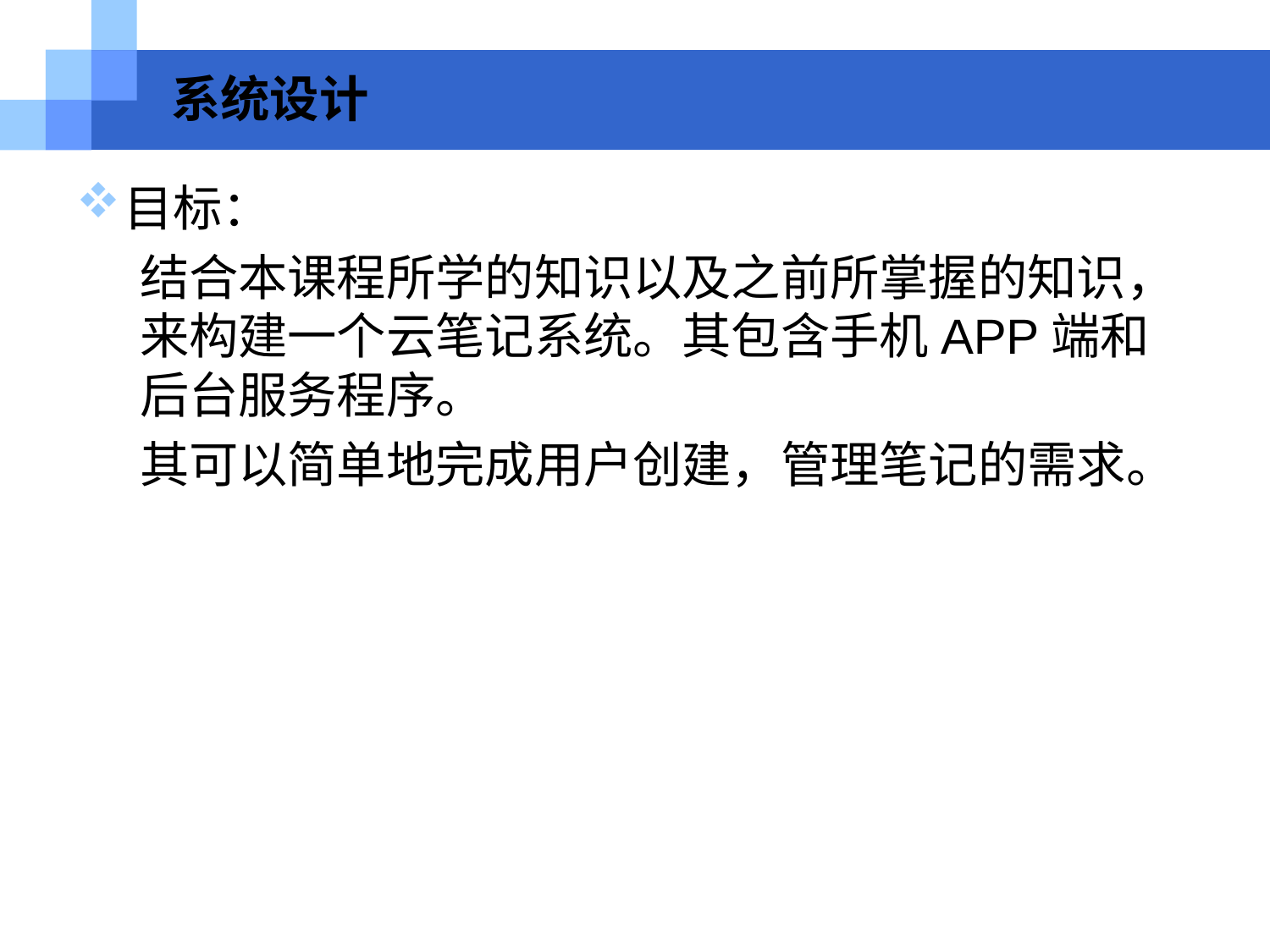

# 系统设计
目标：
结合本课程所学的知识以及之前所掌握的知识，来构建一个云笔记系统。其包含手机APP端和后台服务程序。
其可以简单地完成用户创建，管理笔记的需求。